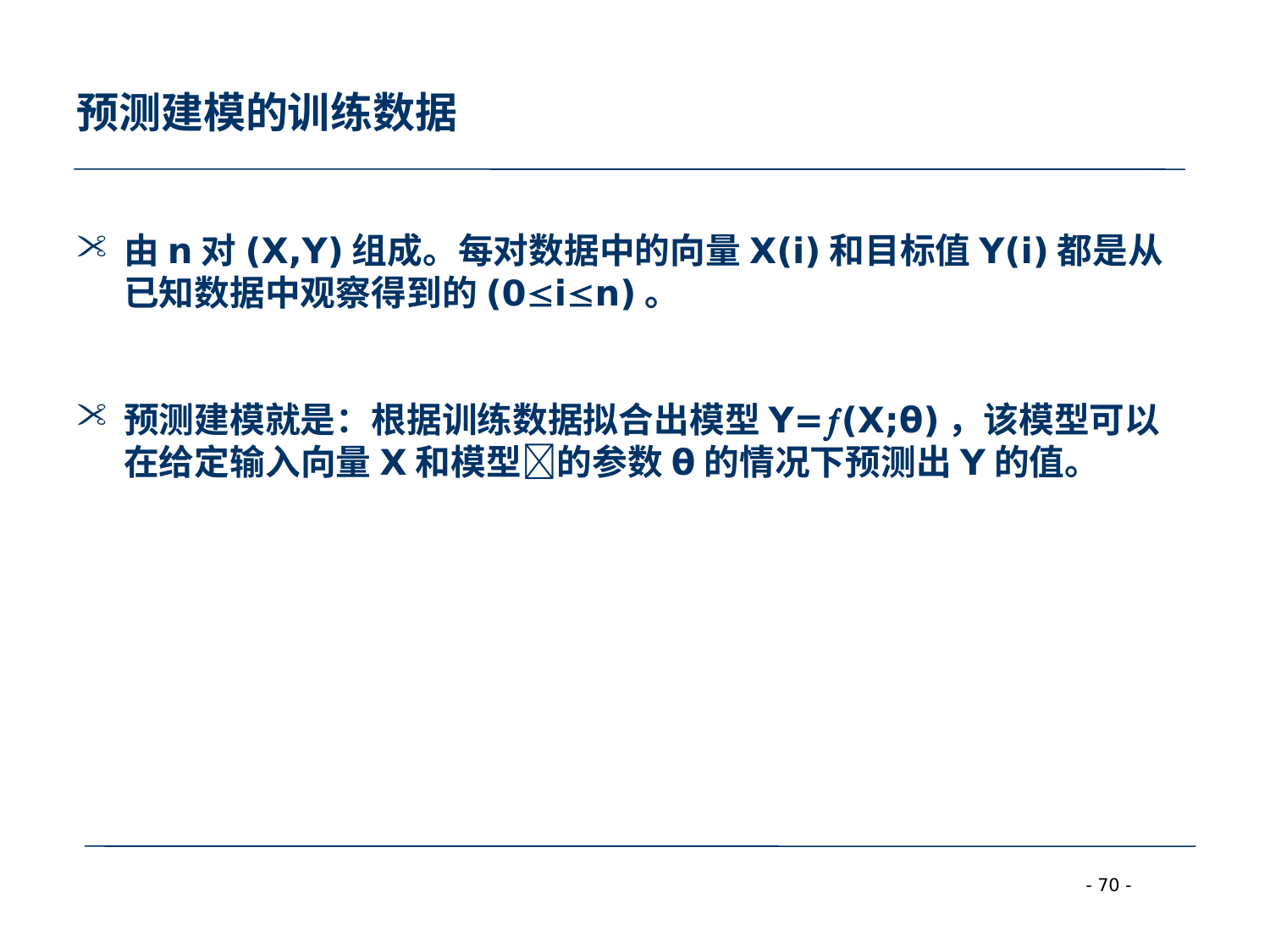

# 预测建模的训练数据
由n对(X,Y)组成。每对数据中的向量X(i)和目标值Y(i)都是从已知数据中观察得到的(0≤i≤n)。

预测建模就是：根据训练数据拟合出模型Y=ƒ(X;θ)，该模型可以在给定输入向量X和模型ƒ的参数θ的情况下预测出Y的值。